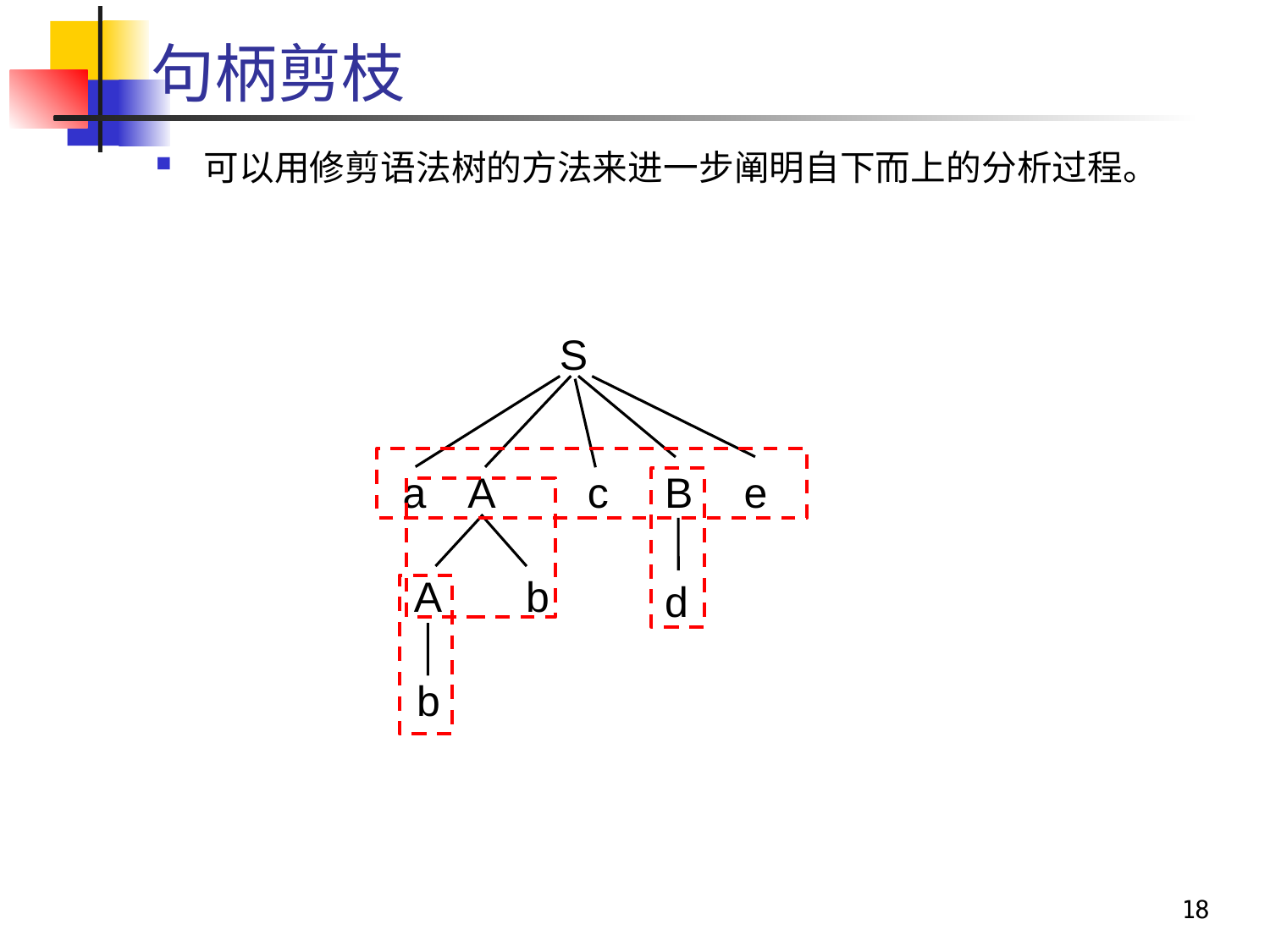

# 句柄剪枝
可以用修剪语法树的方法来进一步阐明自下而上的分析过程。
S

a
A
c
B
e

A
b

d

b
18